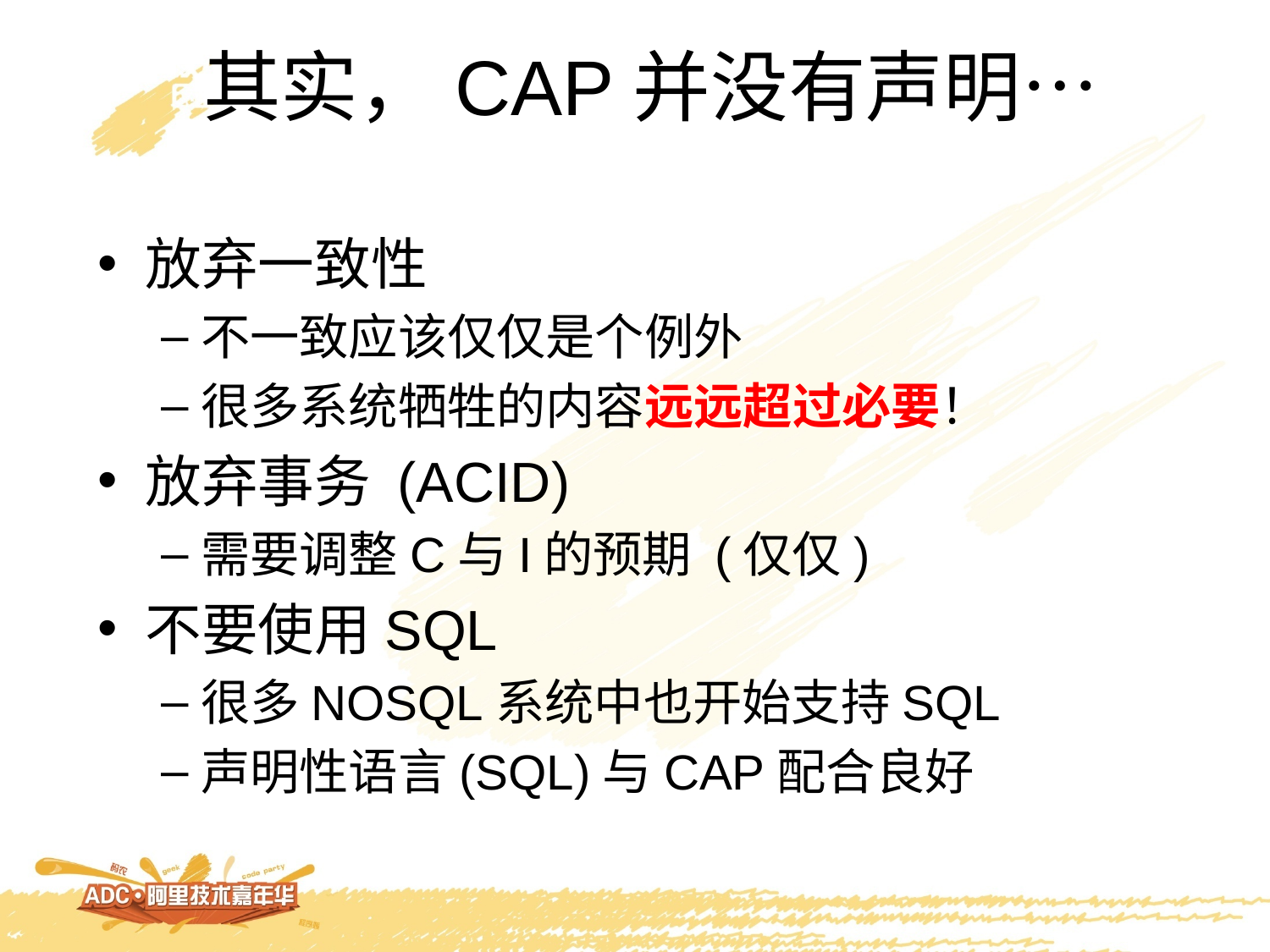

# 其实，CAP并没有声明…
放弃一致性
不一致应该仅仅是个例外
很多系统牺牲的内容远远超过必要！
放弃事务 (ACID)
需要调整C与I的预期 (仅仅)
不要使用SQL
很多NOSQL系统中也开始支持SQL
声明性语言(SQL)与CAP配合良好